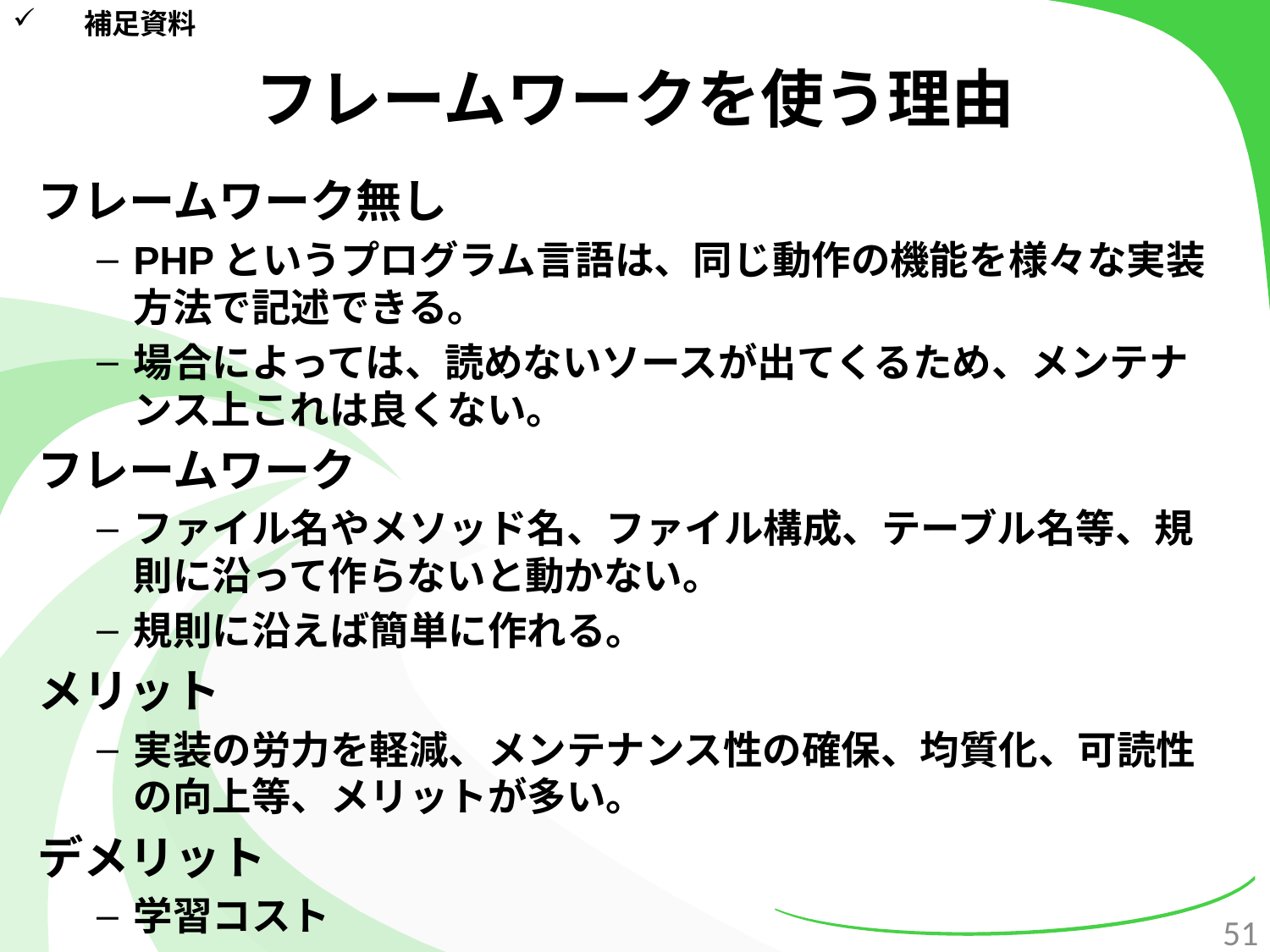

補足資料
# フレームワークを使う理由
フレームワーク無し
PHPというプログラム言語は、同じ動作の機能を様々な実装方法で記述できる。
場合によっては、読めないソースが出てくるため、メンテナンス上これは良くない。
フレームワーク
ファイル名やメソッド名、ファイル構成、テーブル名等、規則に沿って作らないと動かない。
規則に沿えば簡単に作れる。
メリット
実装の労力を軽減、メンテナンス性の確保、均質化、可読性の向上等、メリットが多い。
デメリット
学習コスト
51